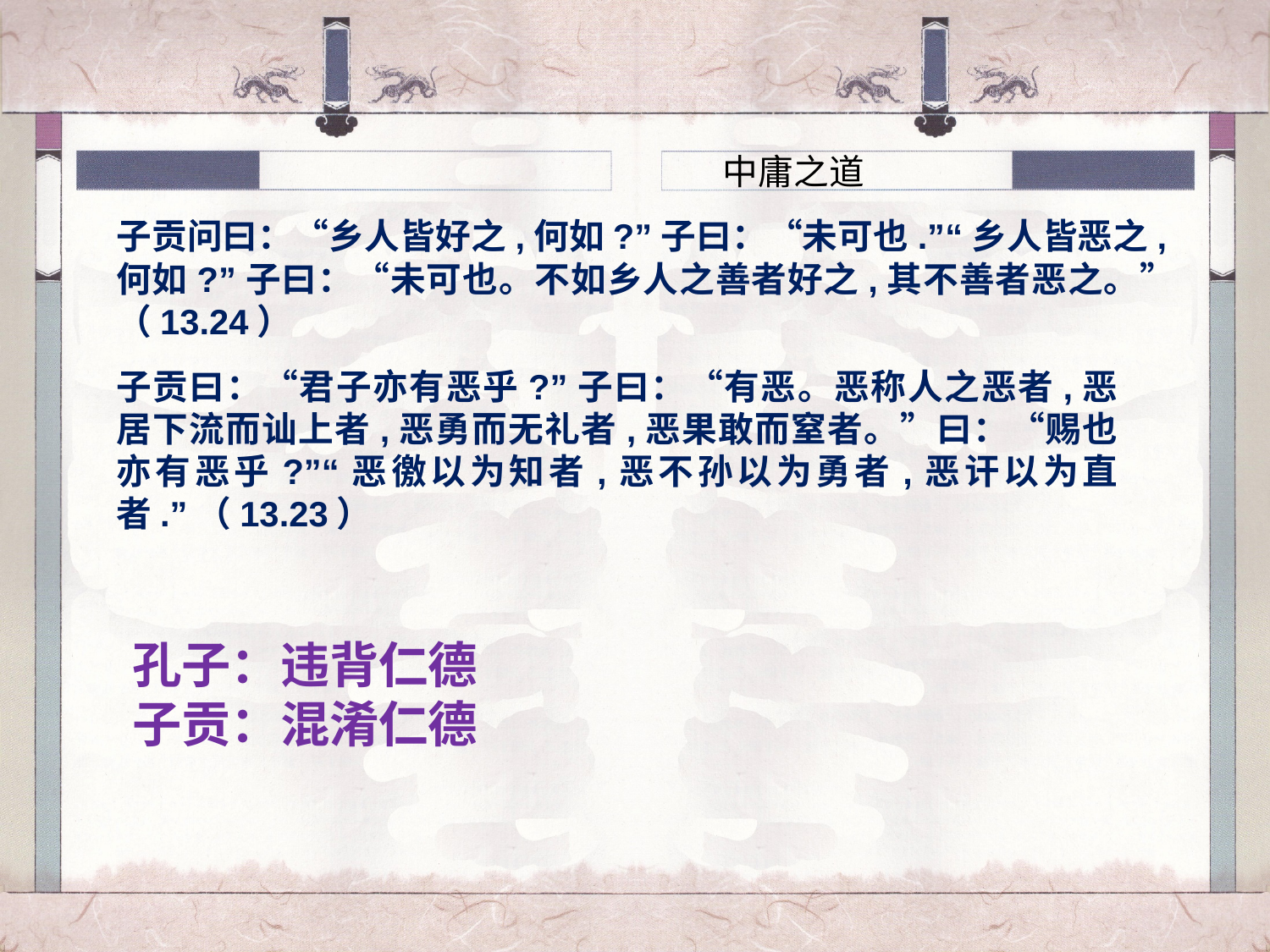

中庸之道
子贡问曰：“乡人皆好之,何如?”子曰：“未可也.”“乡人皆恶之,何如?”子曰：“未可也。不如乡人之善者好之,其不善者恶之。”（13.24）
子贡曰：“君子亦有恶乎?”子曰：“有恶。恶称人之恶者,恶居下流而讪上者,恶勇而无礼者,恶果敢而窒者。”曰：“赐也亦有恶乎?”“恶徼以为知者,恶不孙以为勇者,恶讦以为直者.”（13.23）
孔子：违背仁德
子贡：混淆仁德